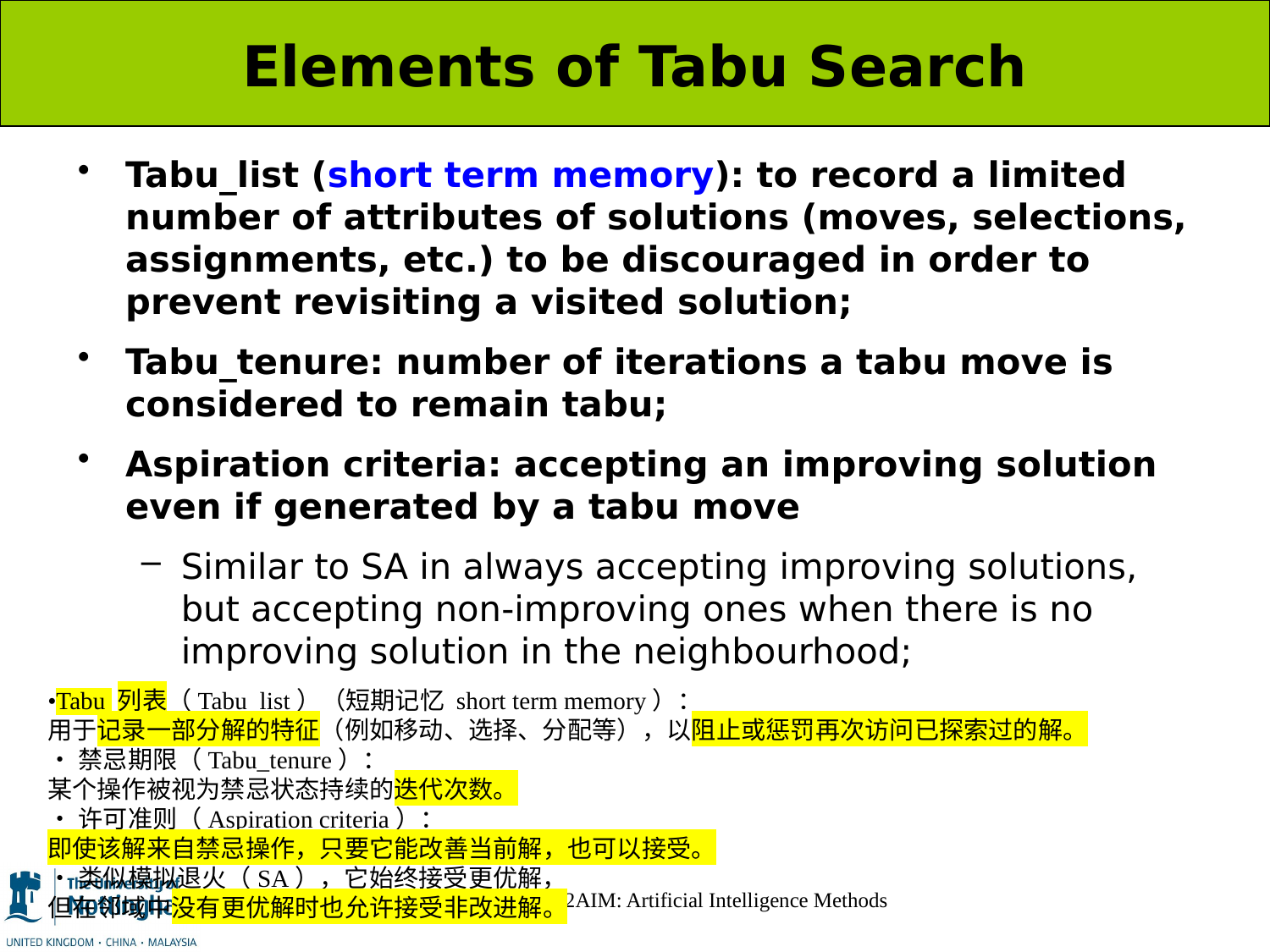

# Elements of Tabu Search
Tabu_list (short term memory): to record a limited number of attributes of solutions (moves, selections, assignments, etc.) to be discouraged in order to prevent revisiting a visited solution;
Tabu_tenure: number of iterations a tabu move is considered to remain tabu;
Aspiration criteria: accepting an improving solution even if generated by a tabu move
Similar to SA in always accepting improving solutions, but accepting non-improving ones when there is no improving solution in the neighbourhood;
•Tabu 列表（Tabu_list）（短期记忆 short term memory）：
用于记录一部分解的特征（例如移动、选择、分配等），以阻止或惩罚再次访问已探索过的解。
•禁忌期限（Tabu_tenure）：
某个操作被视为禁忌状态持续的迭代次数。
•许可准则（Aspiration criteria）：
即使该解来自禁忌操作，只要它能改善当前解，也可以接受。
•类似模拟退火（SA），它始终接受更优解，
但在邻域中没有更优解时也允许接受非改进解。
AE2AIM: Artificial Intelligence Methods
8